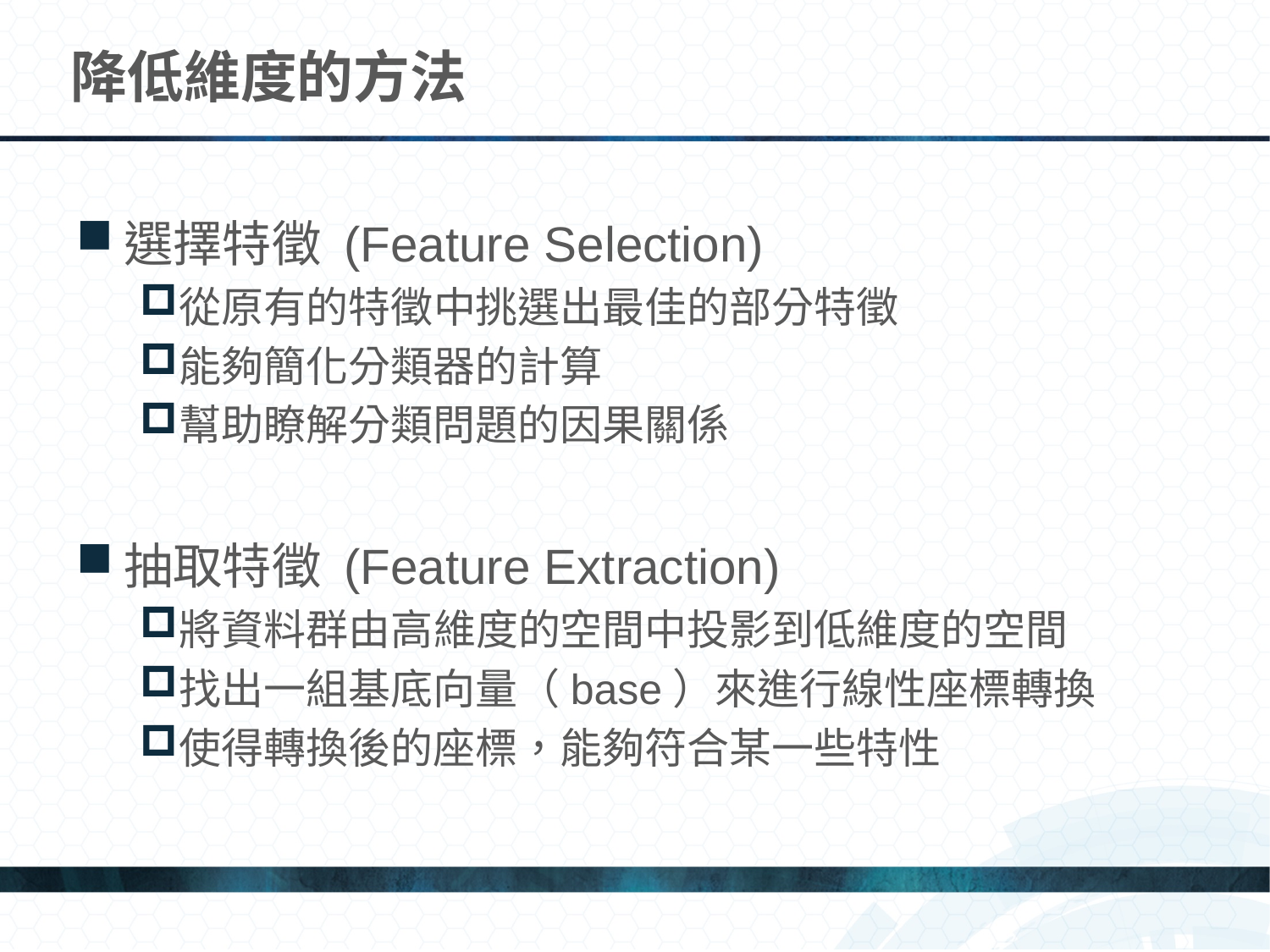

# 降低維度的方法
選擇特徵 (Feature Selection)
從原有的特徵中挑選出最佳的部分特徵
能夠簡化分類器的計算
幫助瞭解分類問題的因果關係

抽取特徵 (Feature Extraction)
將資料群由高維度的空間中投影到低維度的空間
找出一組基底向量（base）來進行線性座標轉換
使得轉換後的座標，能夠符合某一些特性